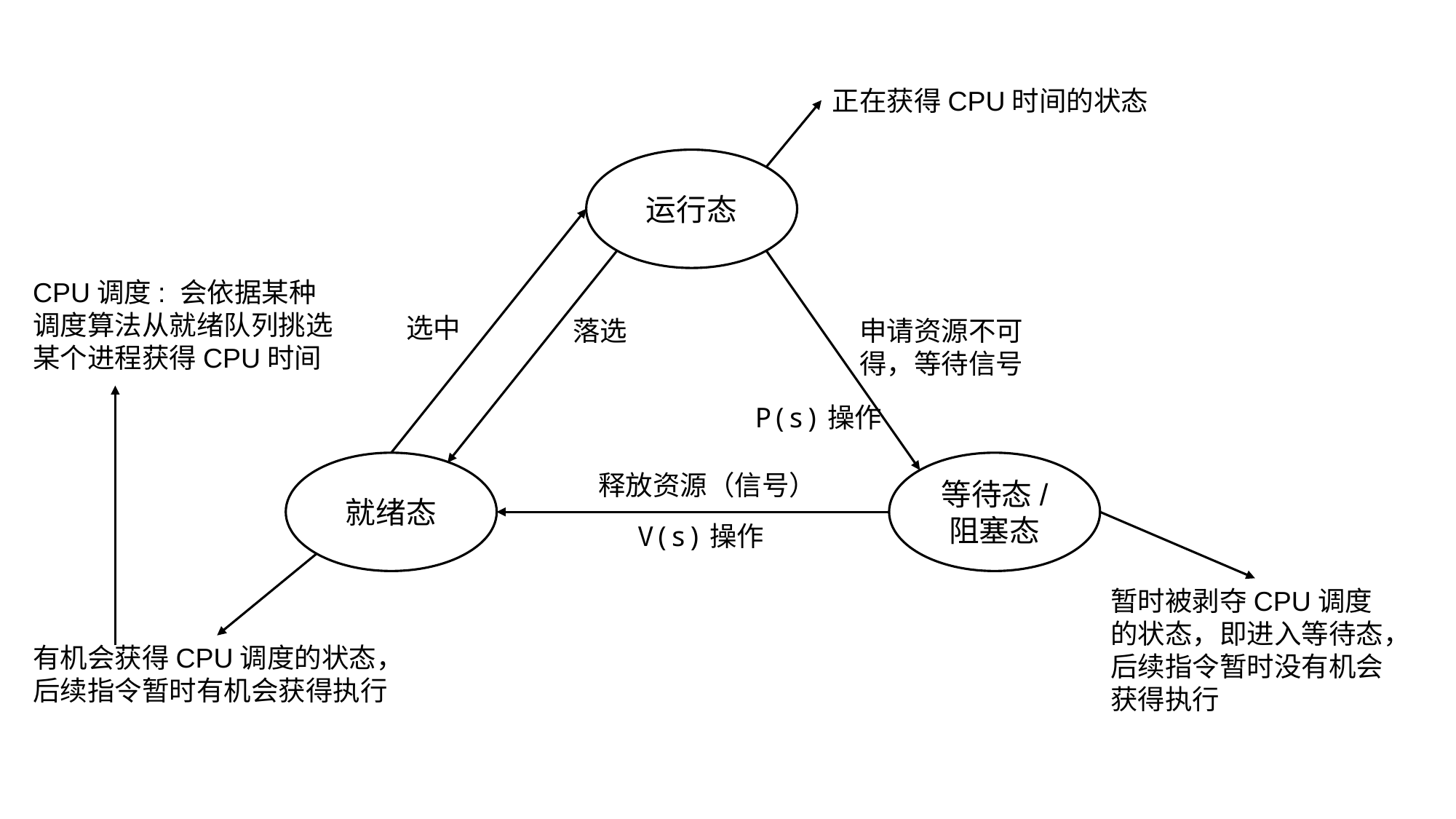

正在获得CPU时间的状态

运行态
CPU调度: 会依据某种调度算法从就绪队列挑选某个进程获得CPU时间
选中
申请资源不可
得，等待信号
落选
P(s)操作

就绪态

等待态/
阻塞态
释放资源（信号）
V(s)操作
暂时被剥夺CPU调度的状态，即进入等待态，后续指令暂时没有机会获得执行
有机会获得CPU调度的状态，后续指令暂时有机会获得执行